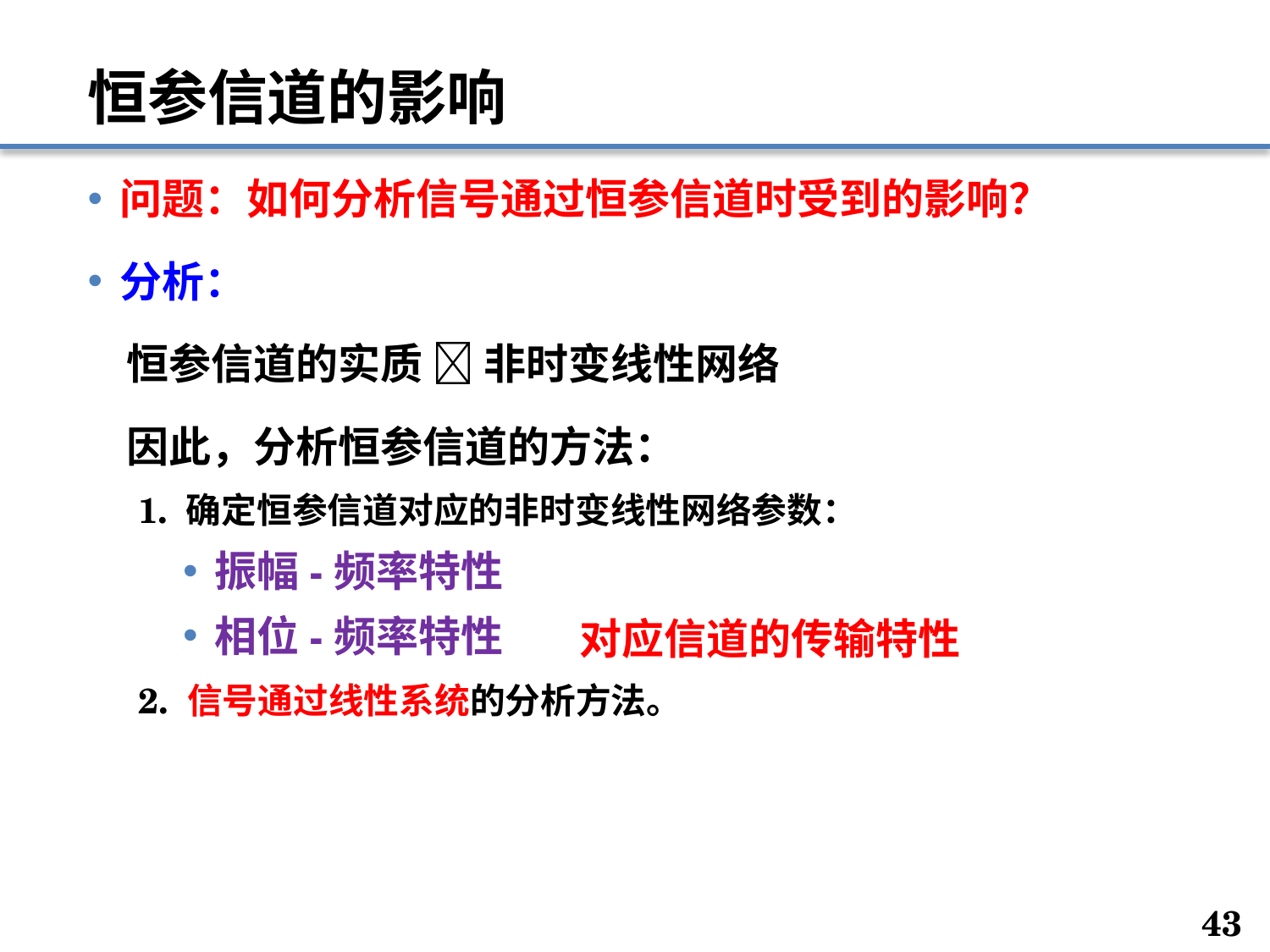

# 恒参信道的影响
问题：如何分析信号通过恒参信道时受到的影响？
分析：
   恒参信道的实质 ⇒ 非时变线性网络
   因此，分析恒参信道的方法：
1. 确定恒参信道对应的非时变线性网络参数：
振幅-频率特性
相位-频率特性
2. 信号通过线性系统的分析方法。
对应信道的传输特性
43